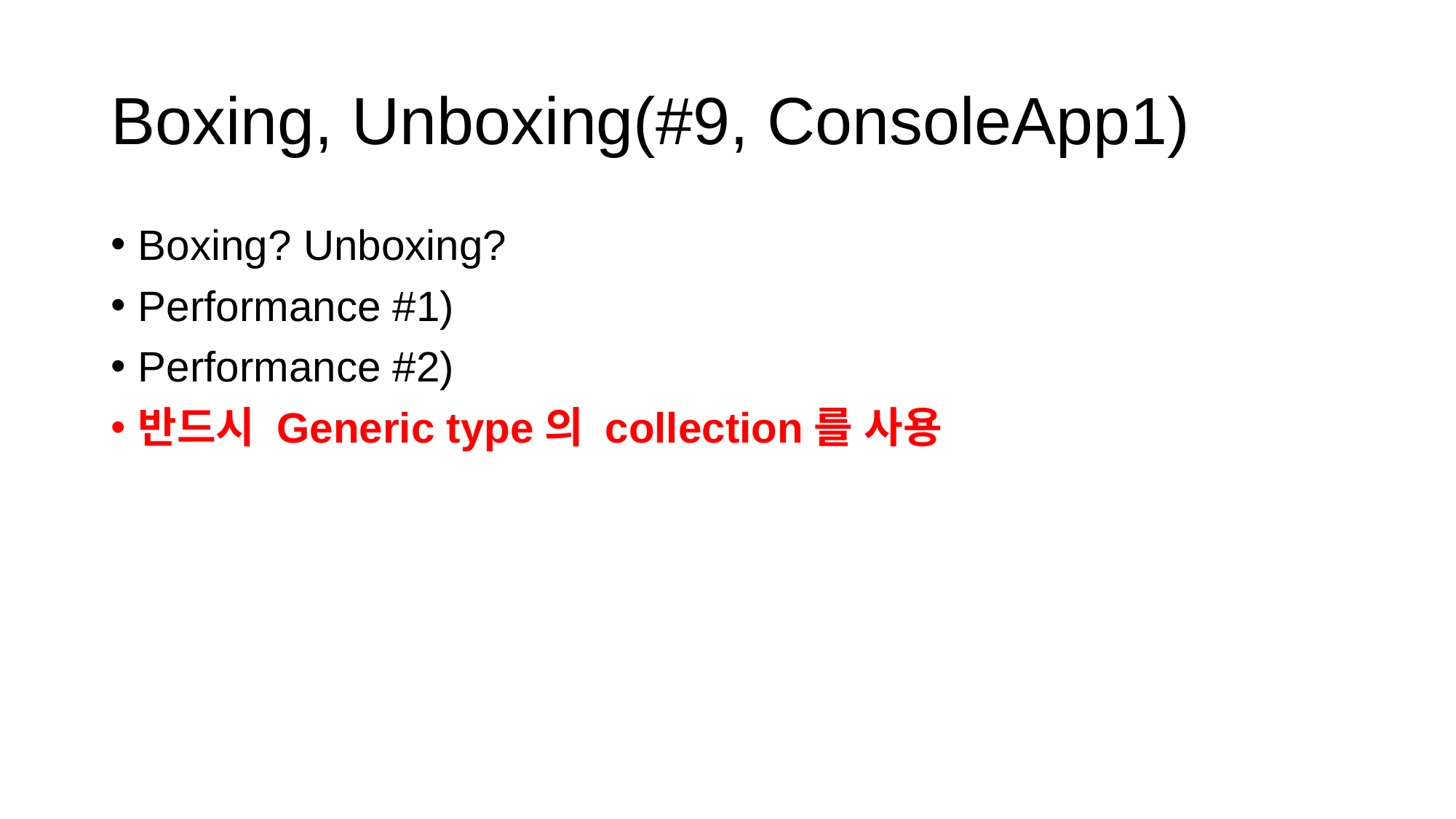

# Boxing, Unboxing(#9, ConsoleApp1)
Boxing? Unboxing?
Performance #1)
Performance #2)
반드시 Generic type의 collection를 사용